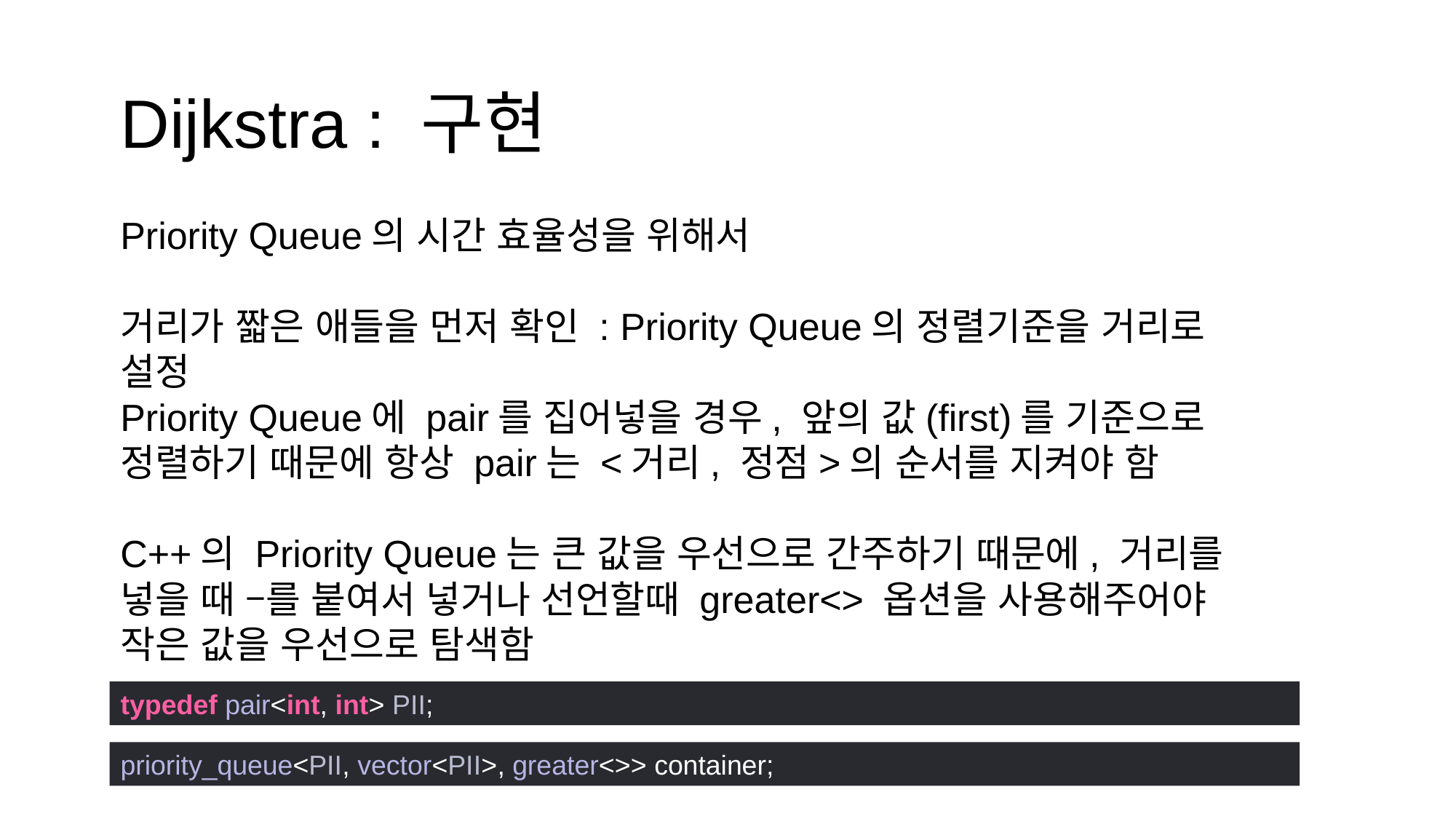

Dijkstra : 구현
Priority Queue의 시간 효율성을 위해서

거리가 짧은 애들을 먼저 확인 : Priority Queue의 정렬기준을 거리로 설정
Priority Queue에 pair를 집어넣을 경우, 앞의 값(first)를 기준으로 정렬하기 때문에 항상 pair는 <거리, 정점>의 순서를 지켜야 함

C++의 Priority Queue는 큰 값을 우선으로 간주하기 때문에, 거리를 넣을 때 –를 붙여서 넣거나 선언할때 greater<> 옵션을 사용해주어야 작은 값을 우선으로 탐색함
typedef pair<int, int> PII;
priority_queue<PII, vector<PII>, greater<>> container;